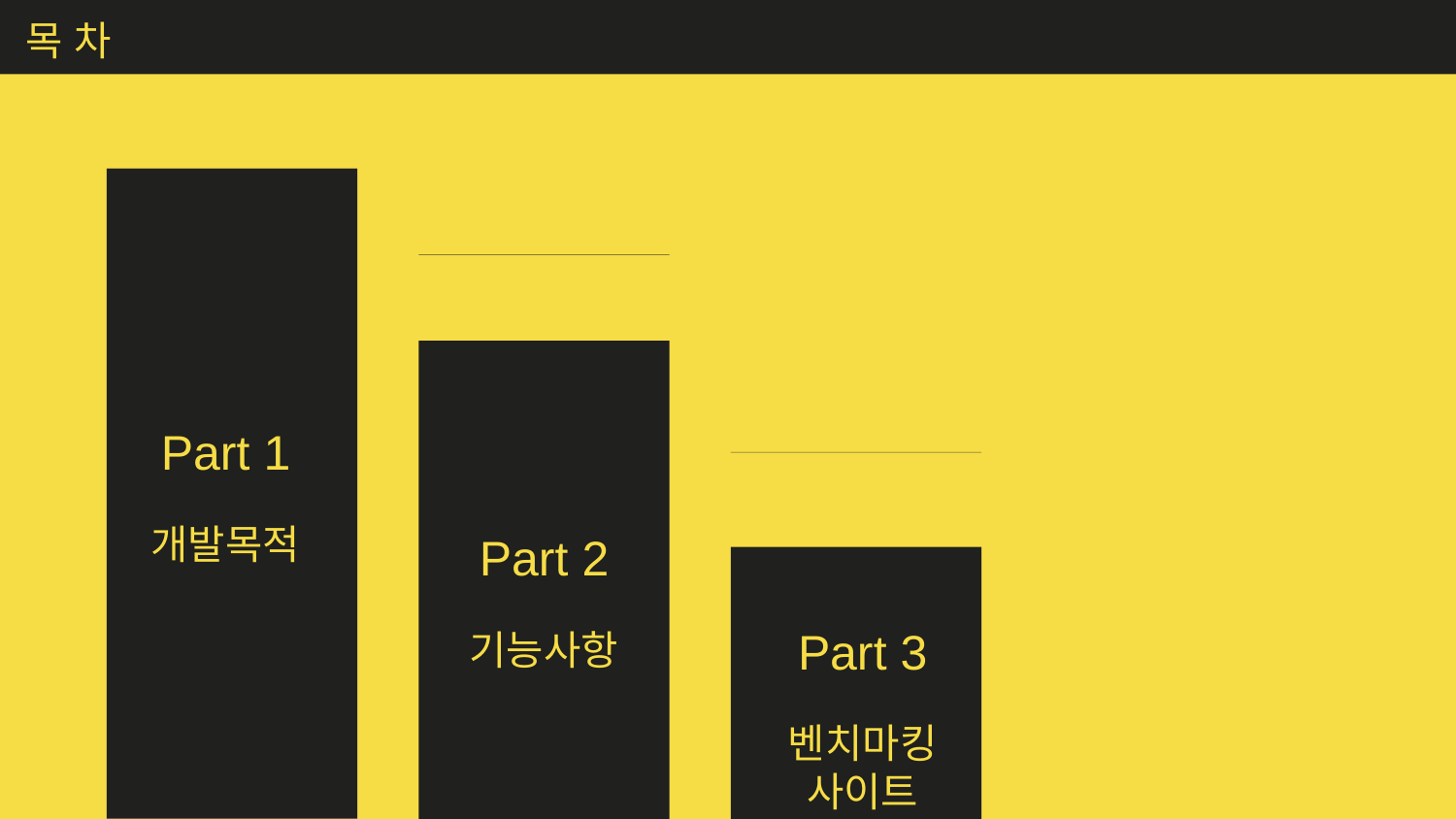

목 차

Part 1

개발목적
Part 2

기능사항

Part 3

벤치마킹
사이트